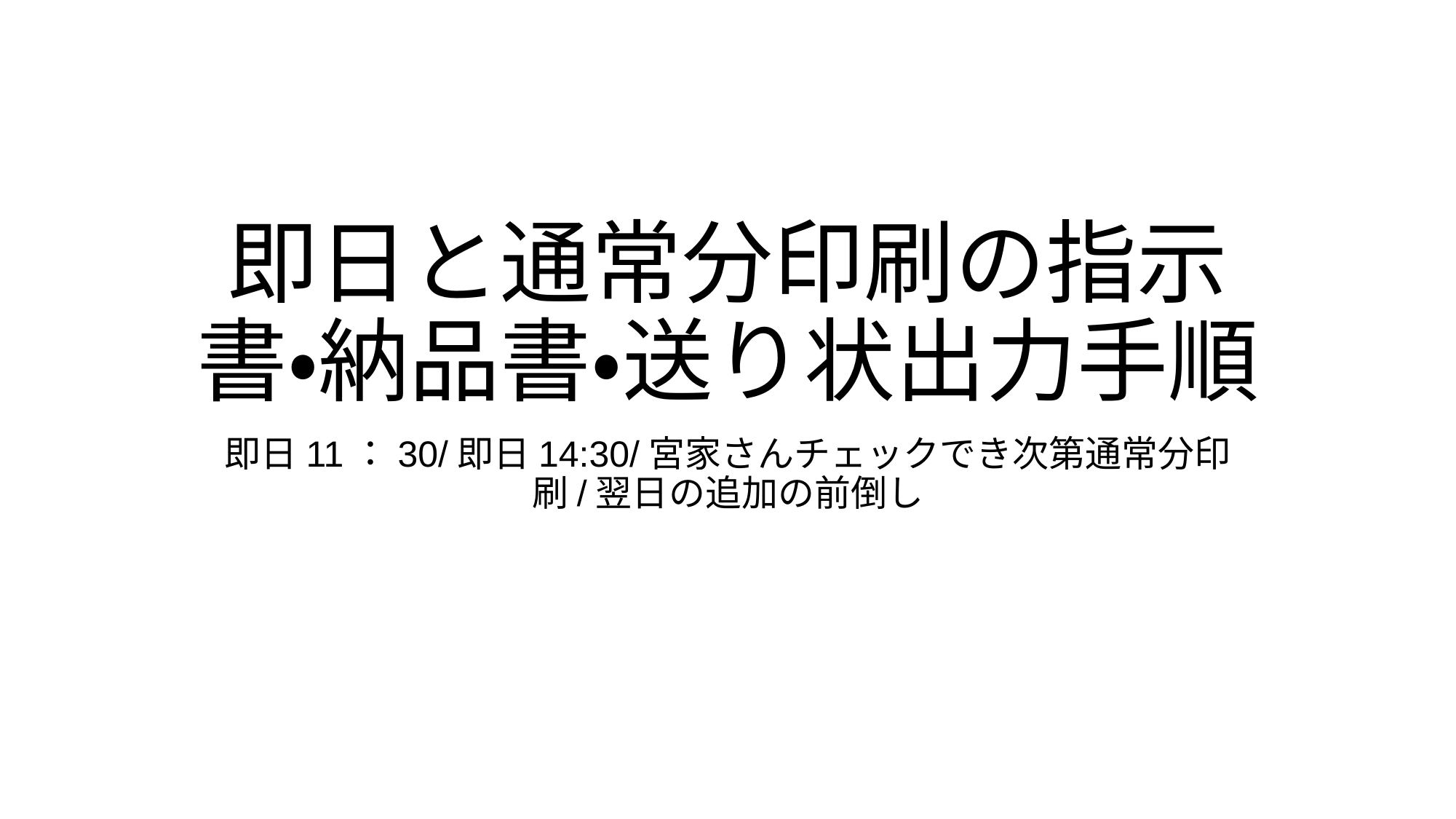

# 即日と通常分印刷の指示書・納品書・送り状出力手順
即日11：30/即日14:30/宮家さんチェックでき次第通常分印刷/翌日の追加の前倒し